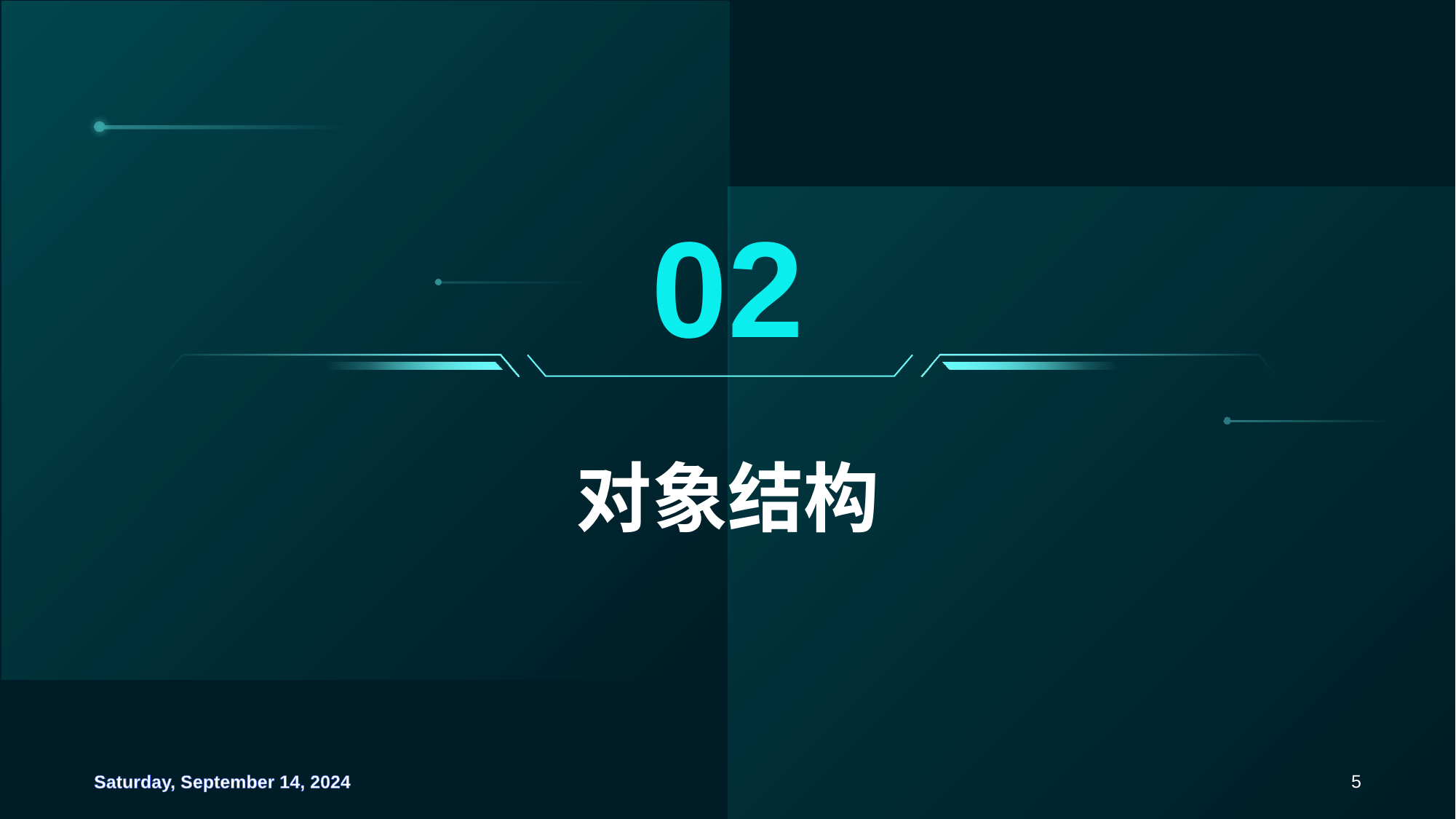

02
# 对象结构
Saturday, September 14, 2024
5